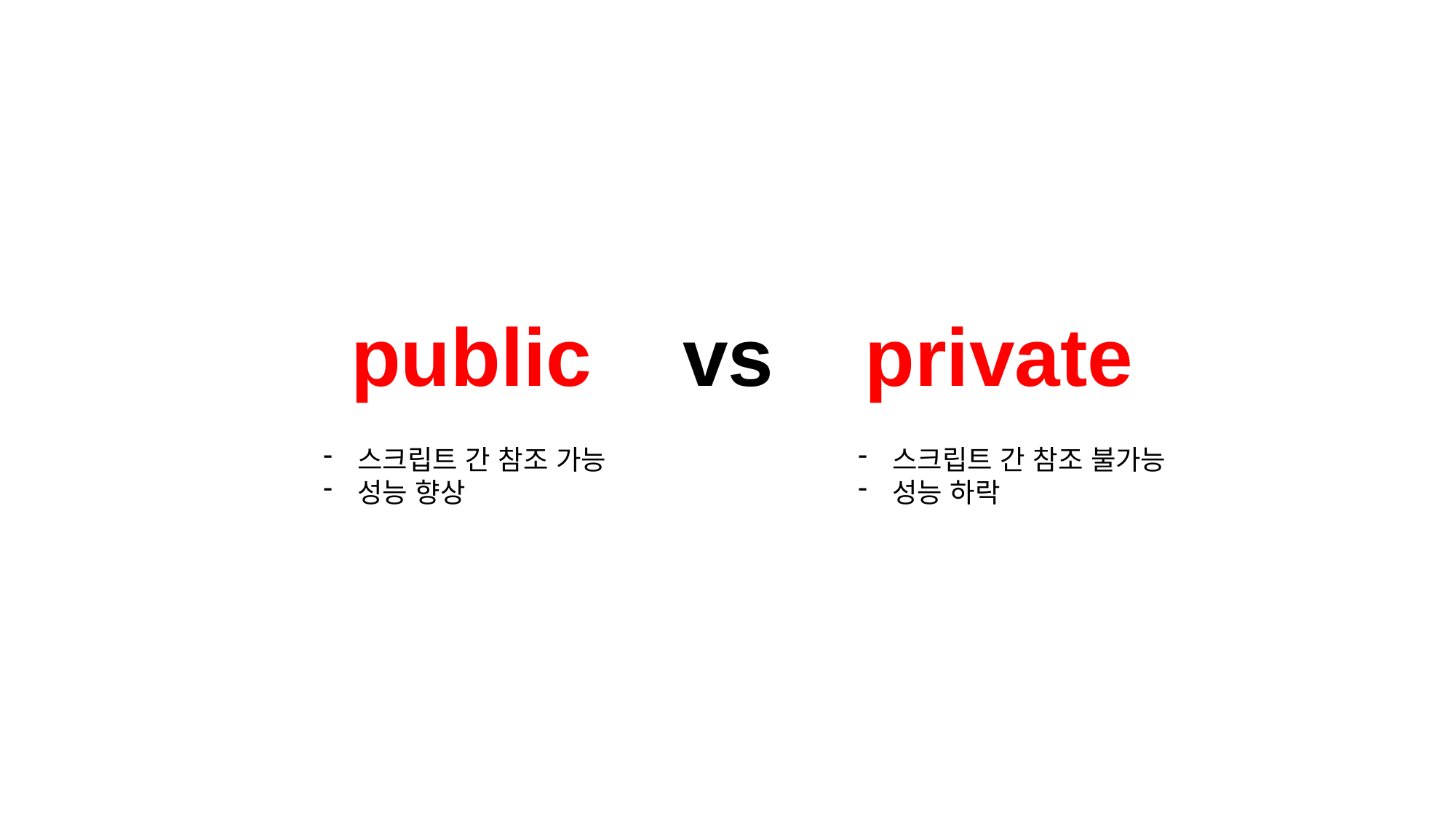

public    vs    private
스크립트 간 참조 불가능
성능 하락
스크립트 간 참조 가능
성능 향상